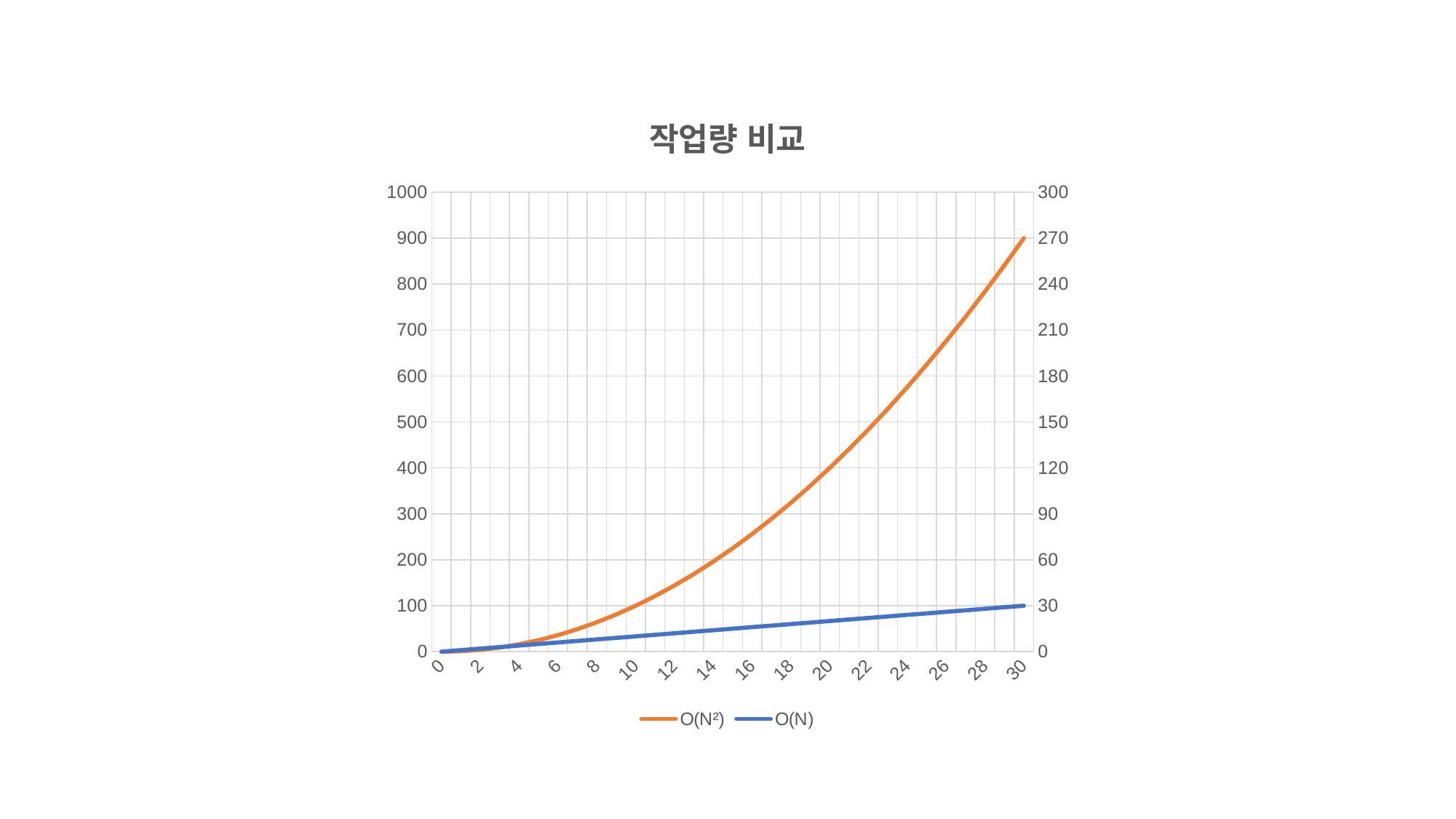

### Chart: 작업량 비교

| Category | O(N²) | O(N) |
|---|---|---|
| 0 | 0.0 | 0.0 |
| 1 | 1.0 | 1.0 |
| 2 | 4.0 | 2.0 |
| 3 | 9.0 | 3.0 |
| 4 | 16.0 | 4.0 |
| 5 | 25.0 | 5.0 |
| 6 | 36.0 | 6.0 |
| 7 | 49.0 | 7.0 |
| 8 | 64.0 | 8.0 |
| 9 | 81.0 | 9.0 |
| 10 | 100.0 | 10.0 |
| 11 | 121.0 | 11.0 |
| 12 | 144.0 | 12.0 |
| 13 | 169.0 | 13.0 |
| 14 | 196.0 | 14.0 |
| 15 | 225.0 | 15.0 |
| 16 | 256.0 | 16.0 |
| 17 | 289.0 | 17.0 |
| 18 | 324.0 | 18.0 |
| 19 | 361.0 | 19.0 |
| 20 | 400.0 | 20.0 |
| 21 | 441.0 | 21.0 |
| 22 | 484.0 | 22.0 |
| 23 | 529.0 | 23.0 |
| 24 | 576.0 | 24.0 |
| 25 | 625.0 | 25.0 |
| 26 | 676.0 | 26.0 |
| 27 | 729.0 | 27.0 |
| 28 | 784.0 | 28.0 |
| 29 | 841.0 | 29.0 |
| 30 | 900.0 | 30.0 |